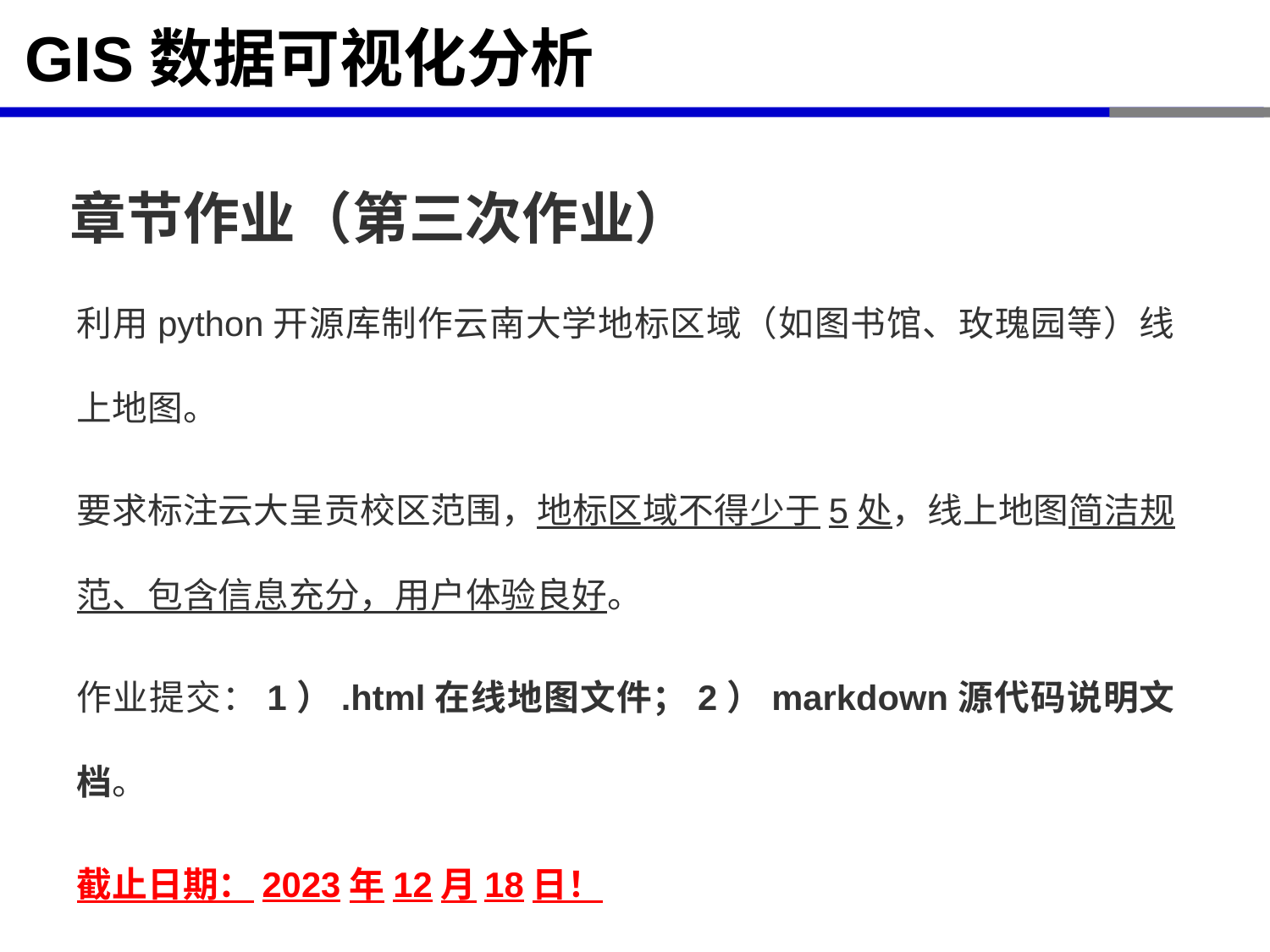

# GIS数据可视化分析
章节作业（第三次作业）
利用python开源库制作云南大学地标区域（如图书馆、玫瑰园等）线上地图。
要求标注云大呈贡校区范围，地标区域不得少于5处，线上地图简洁规范、包含信息充分，用户体验良好。
作业提交：1）.html在线地图文件；2）markdown源代码说明文档。
截止日期：2023年12月18日！